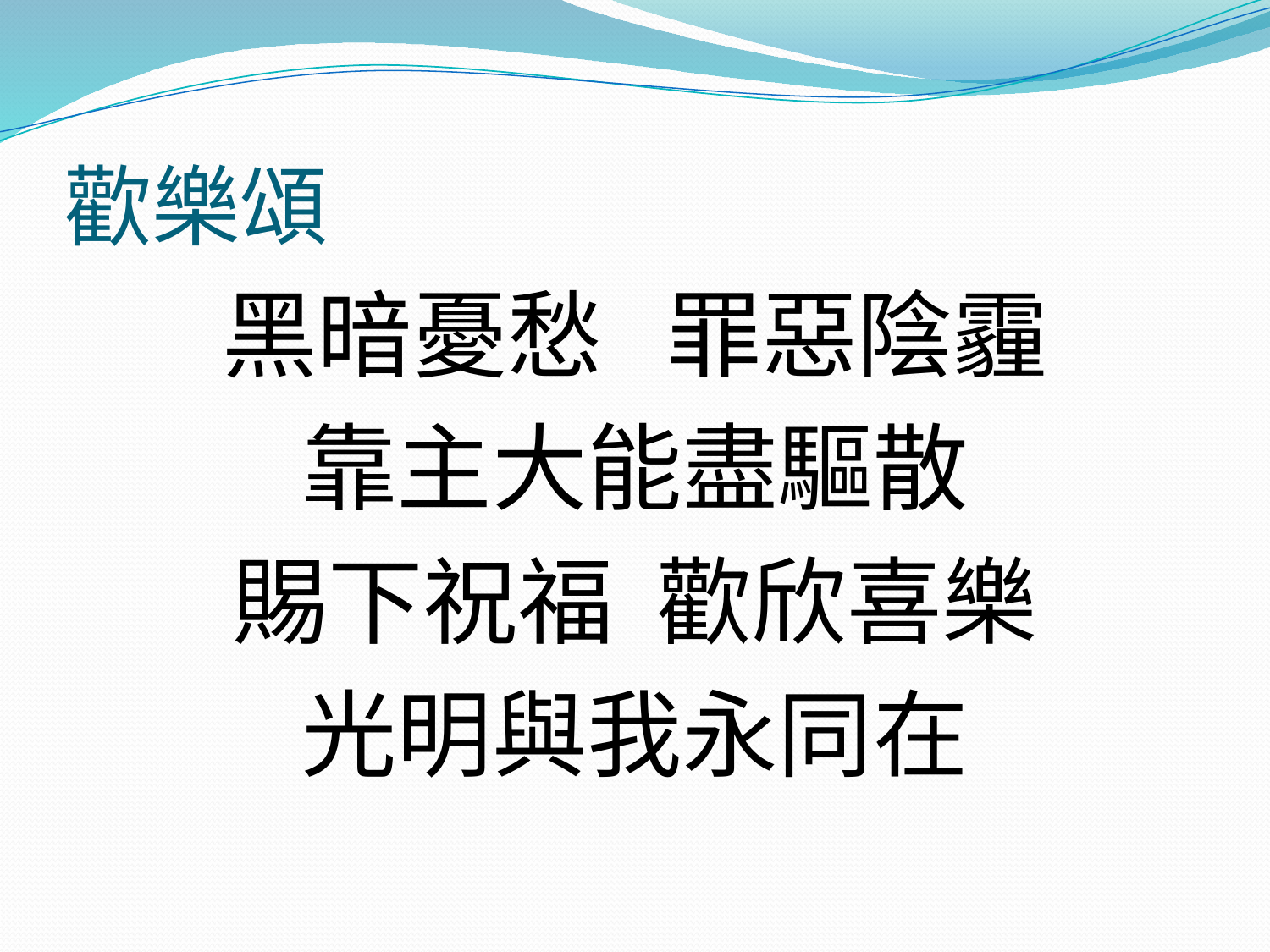

# 歡樂頌
黑暗憂愁   罪惡陰霾
靠主大能盡驅散
賜下祝福  歡欣喜樂
光明與我永同在